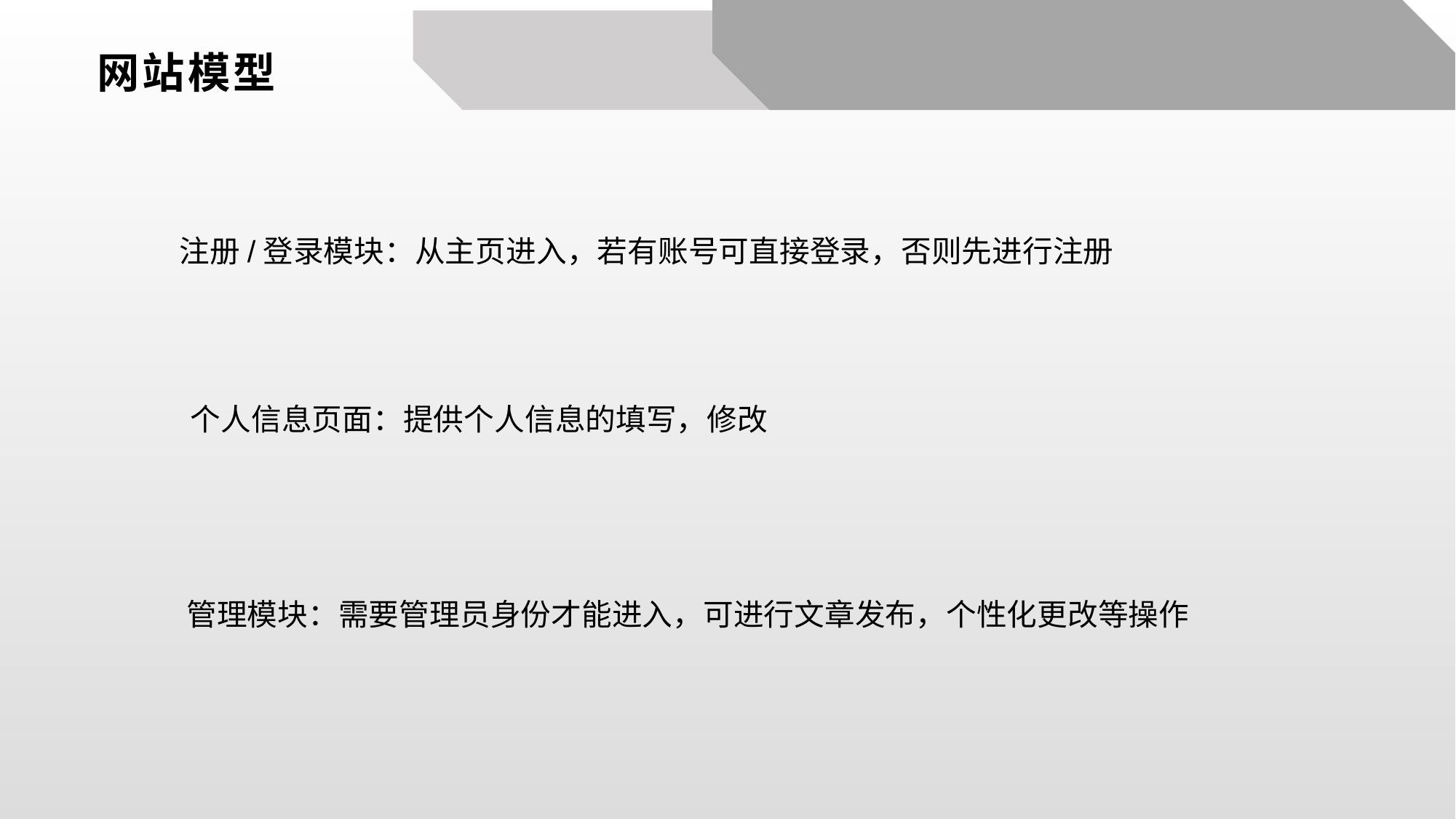

网站模型
注册/登录模块：从主页进入，若有账号可直接登录，否则先进行注册
个人信息页面：提供个人信息的填写，修改
管理模块：需要管理员身份才能进入，可进行文章发布，个性化更改等操作